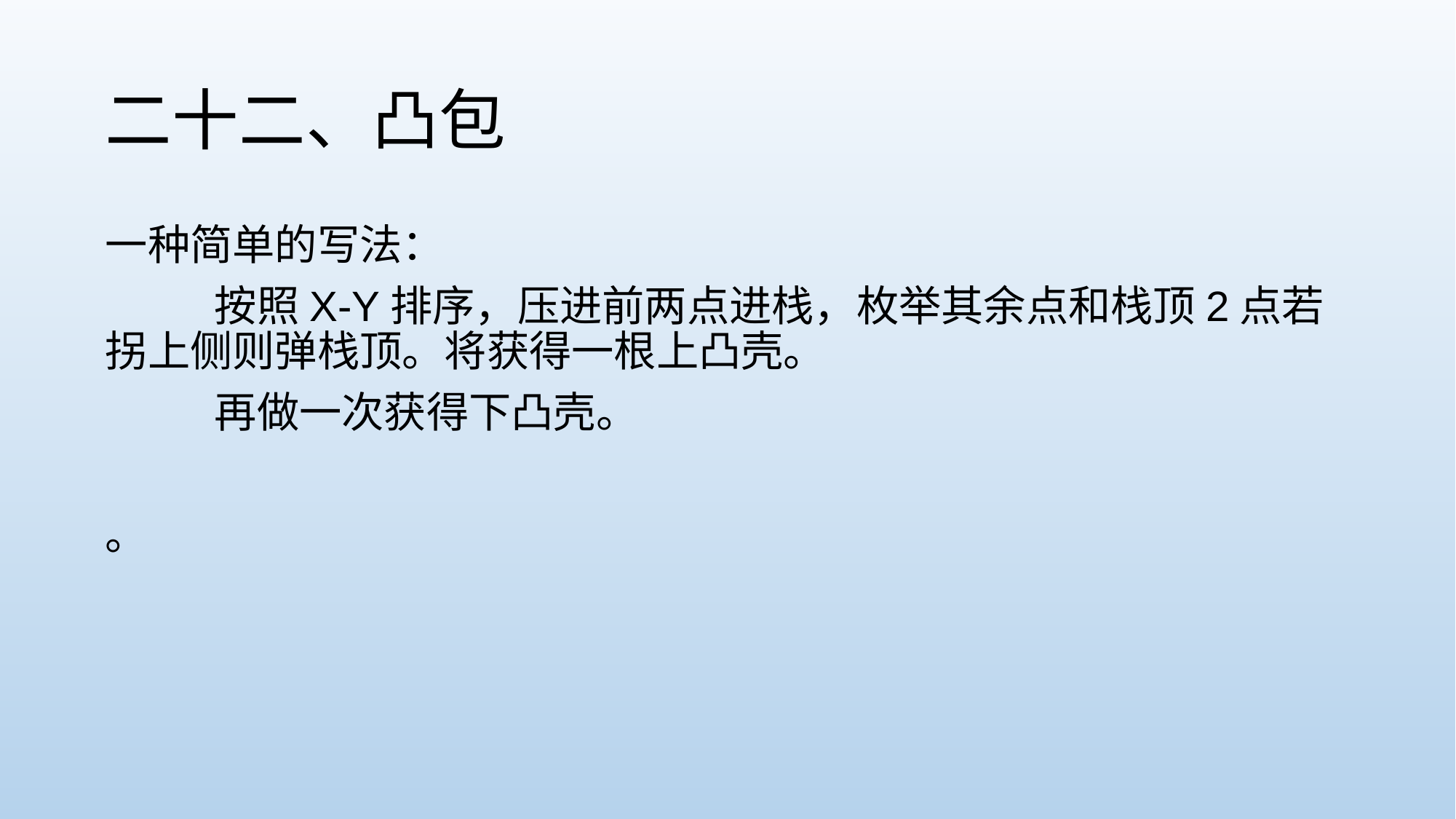

# 二十二、凸包
一种简单的写法：
	按照X-Y排序，压进前两点进栈，枚举其余点和栈顶2点若拐上侧则弹栈顶。将获得一根上凸壳。
	再做一次获得下凸壳。

。